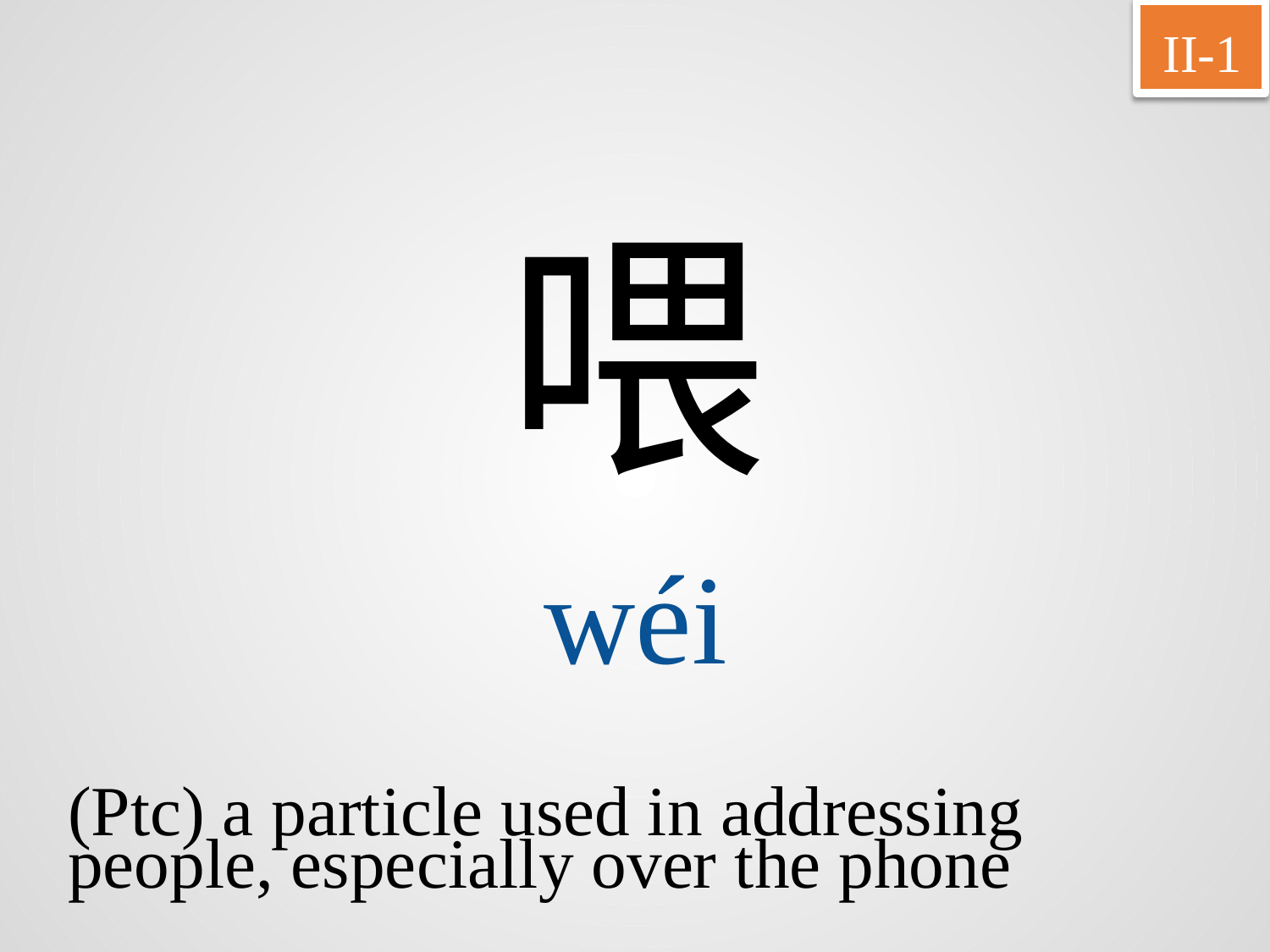

II-1

喂
wéi
(Ptc) a particle used in addressing
people, especially over the phone